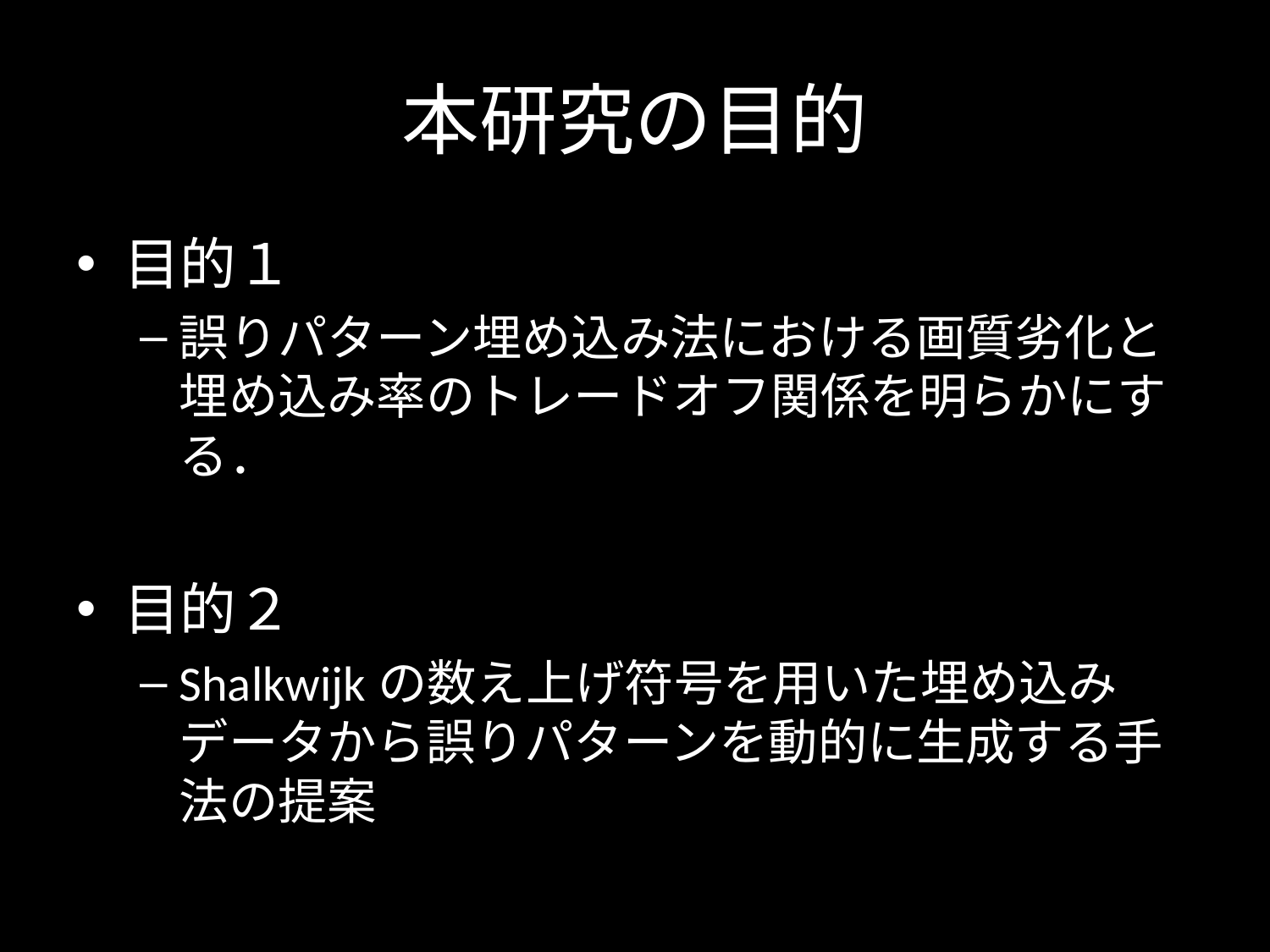

# 本研究の目的
目的１
誤りパターン埋め込み法における画質劣化と埋め込み率のトレードオフ関係を明らかにする．

目的２
Shalkwijkの数え上げ符号を用いた埋め込みデータから誤りパターンを動的に生成する手法の提案